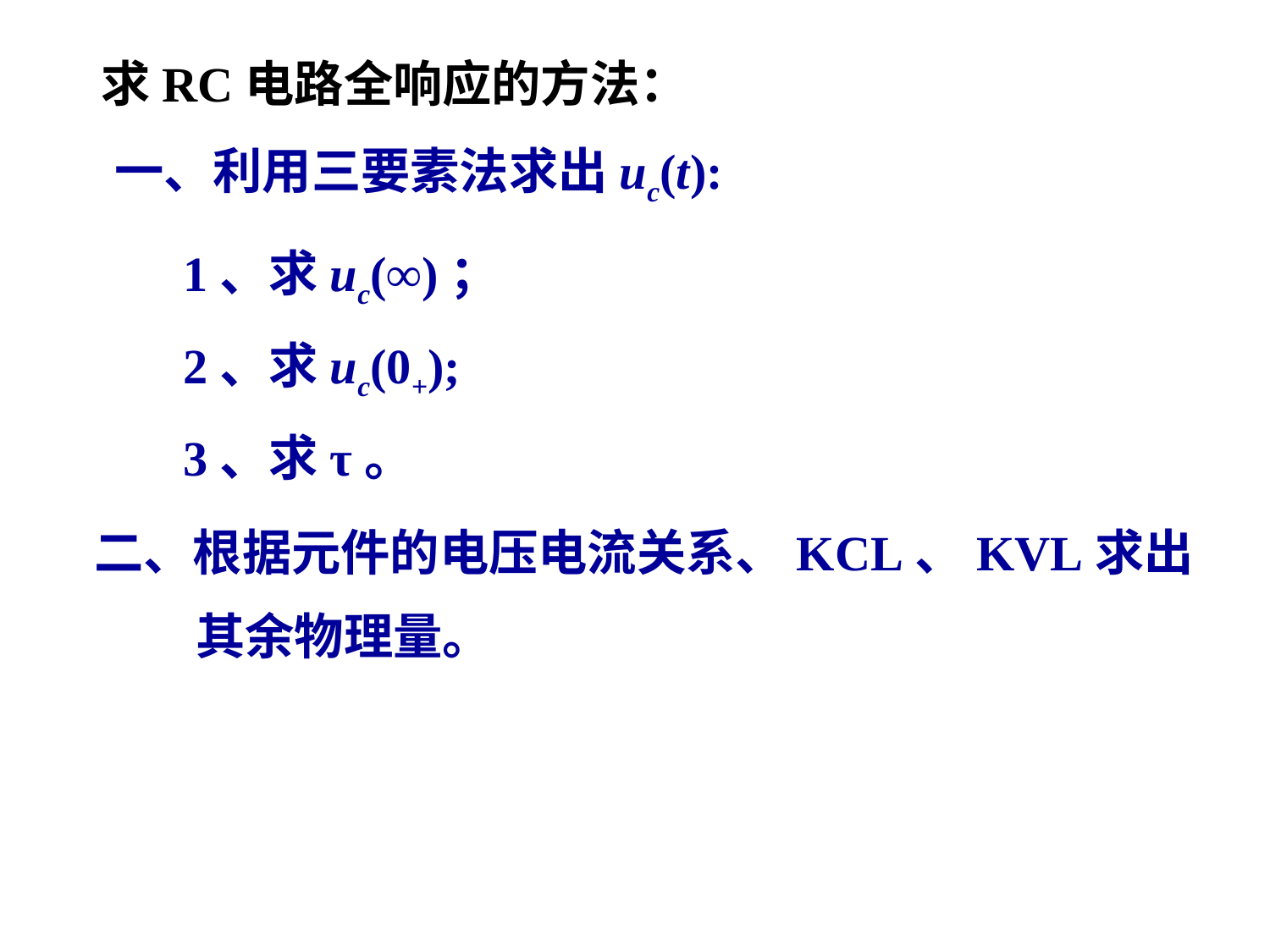

求RC电路全响应的方法：
一、利用三要素法求出uc(t):
1、求uc(∞)；
2、求uc(0+);
3、求τ。
二、根据元件的电压电流关系、KCL、KVL求出
        其余物理量。